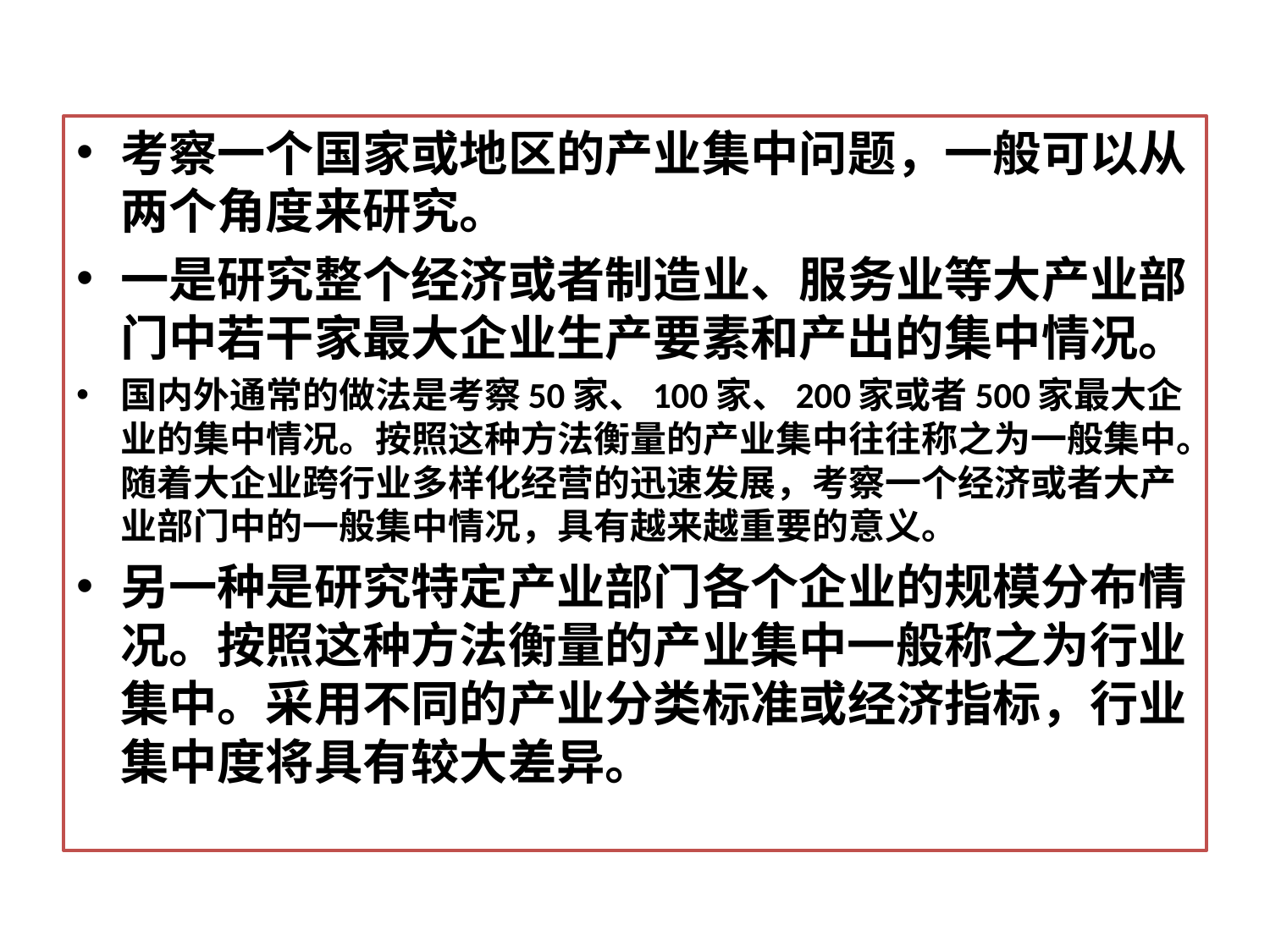

#
考察一个国家或地区的产业集中问题，一般可以从两个角度来研究。
一是研究整个经济或者制造业、服务业等大产业部门中若干家最大企业生产要素和产出的集中情况。
国内外通常的做法是考察50家、100家、200家或者500家最大企业的集中情况。按照这种方法衡量的产业集中往往称之为一般集中。随着大企业跨行业多样化经营的迅速发展，考察一个经济或者大产业部门中的一般集中情况，具有越来越重要的意义。
另一种是研究特定产业部门各个企业的规模分布情况。按照这种方法衡量的产业集中一般称之为行业集中。采用不同的产业分类标准或经济指标，行业集中度将具有较大差异。